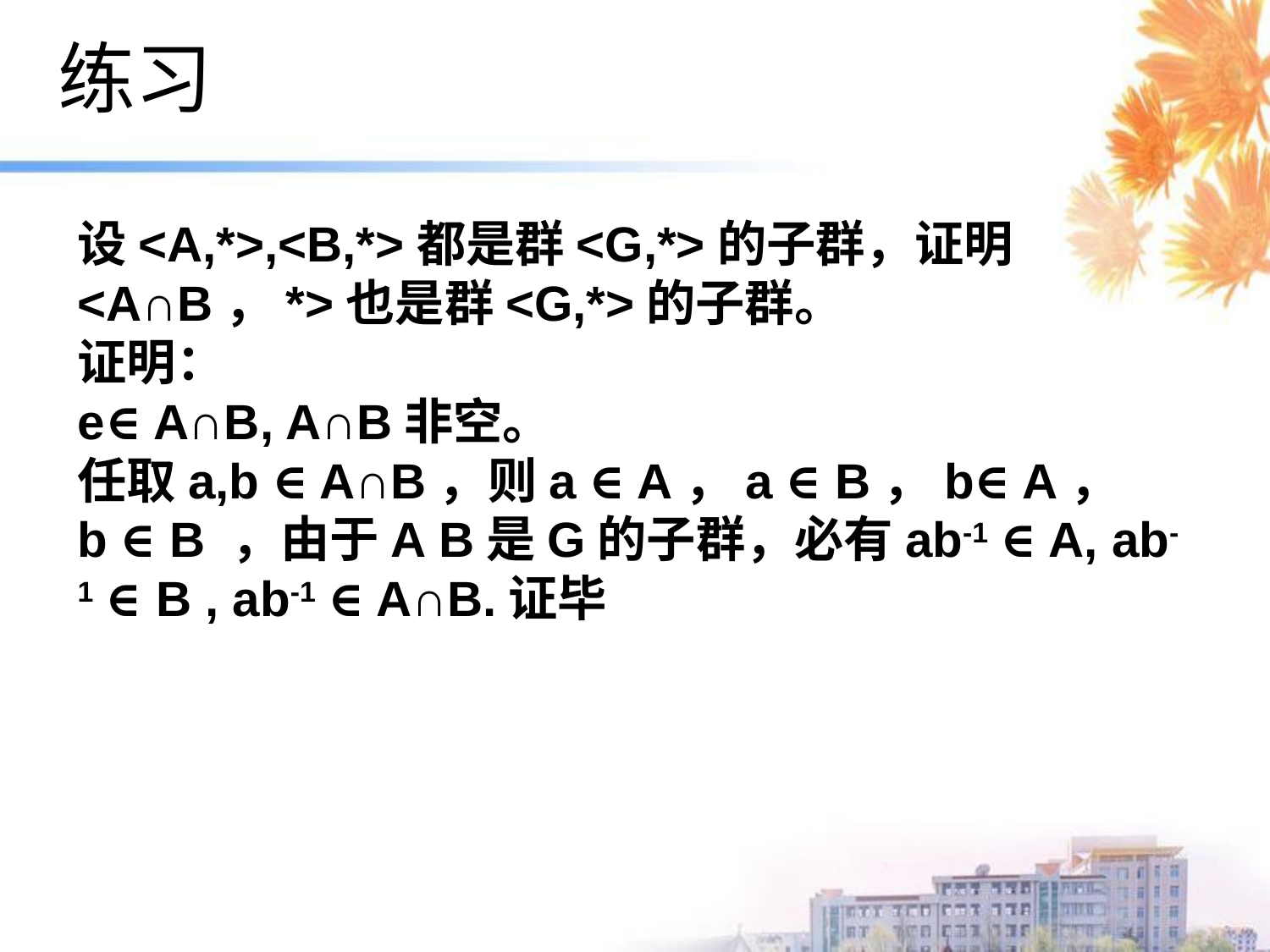

# 练习
设<A,*>,<B,*>都是群<G,*>的子群，证明<A∩B，*>也是群<G,*>的子群。
证明：
e∈ A∩B, A∩B非空。
任取a,b ∈ A∩B，则a ∈ A，a ∈ B，b∈ A，
b ∈ B ，由于A B是G的子群，必有ab-1 ∈ A, ab-1 ∈ B , ab-1 ∈ A∩B.证毕